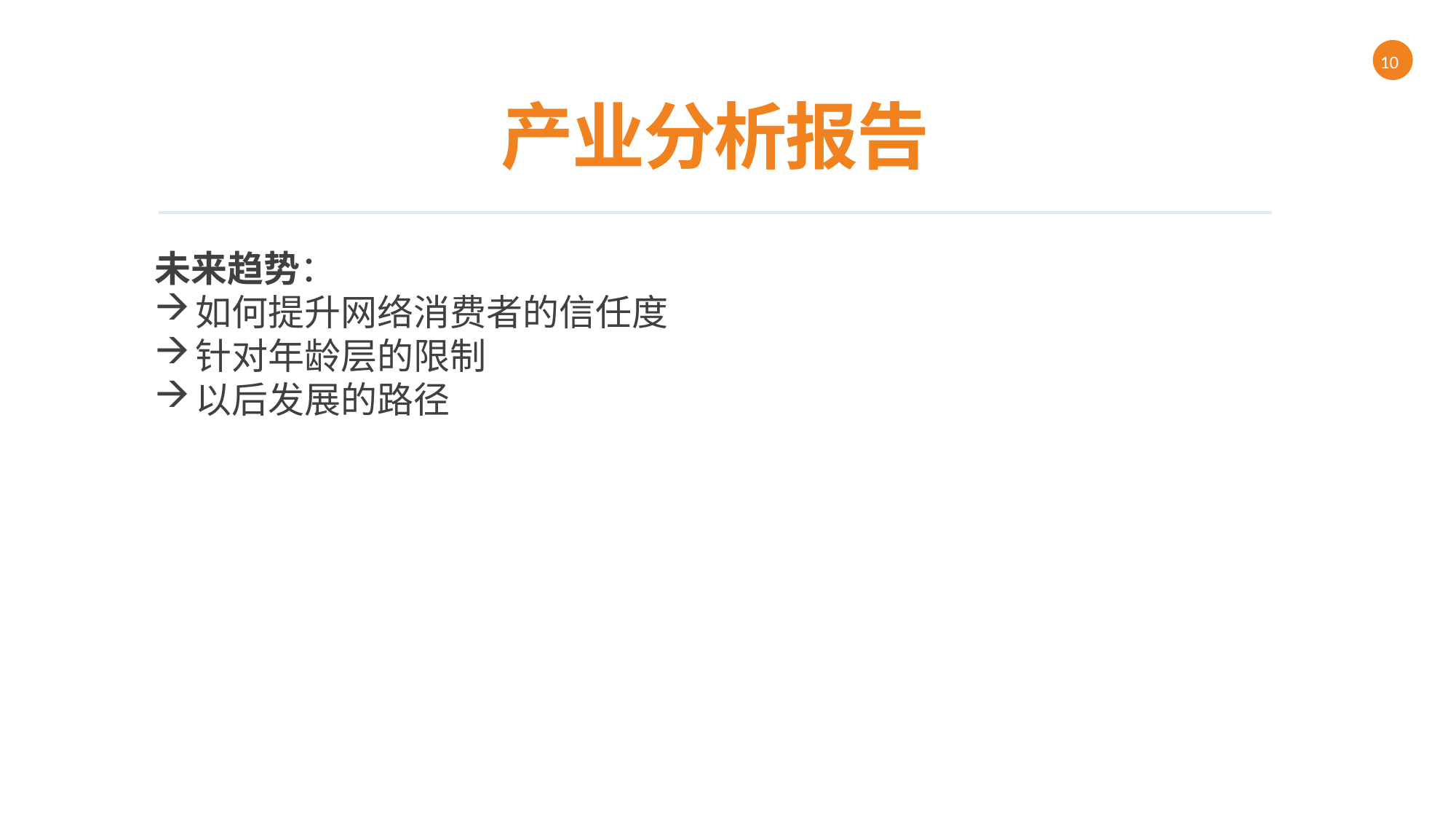

10
产业分析报告
未来趋势：
如何提升网络消费者的信任度
针对年龄层的限制
以后发展的路径